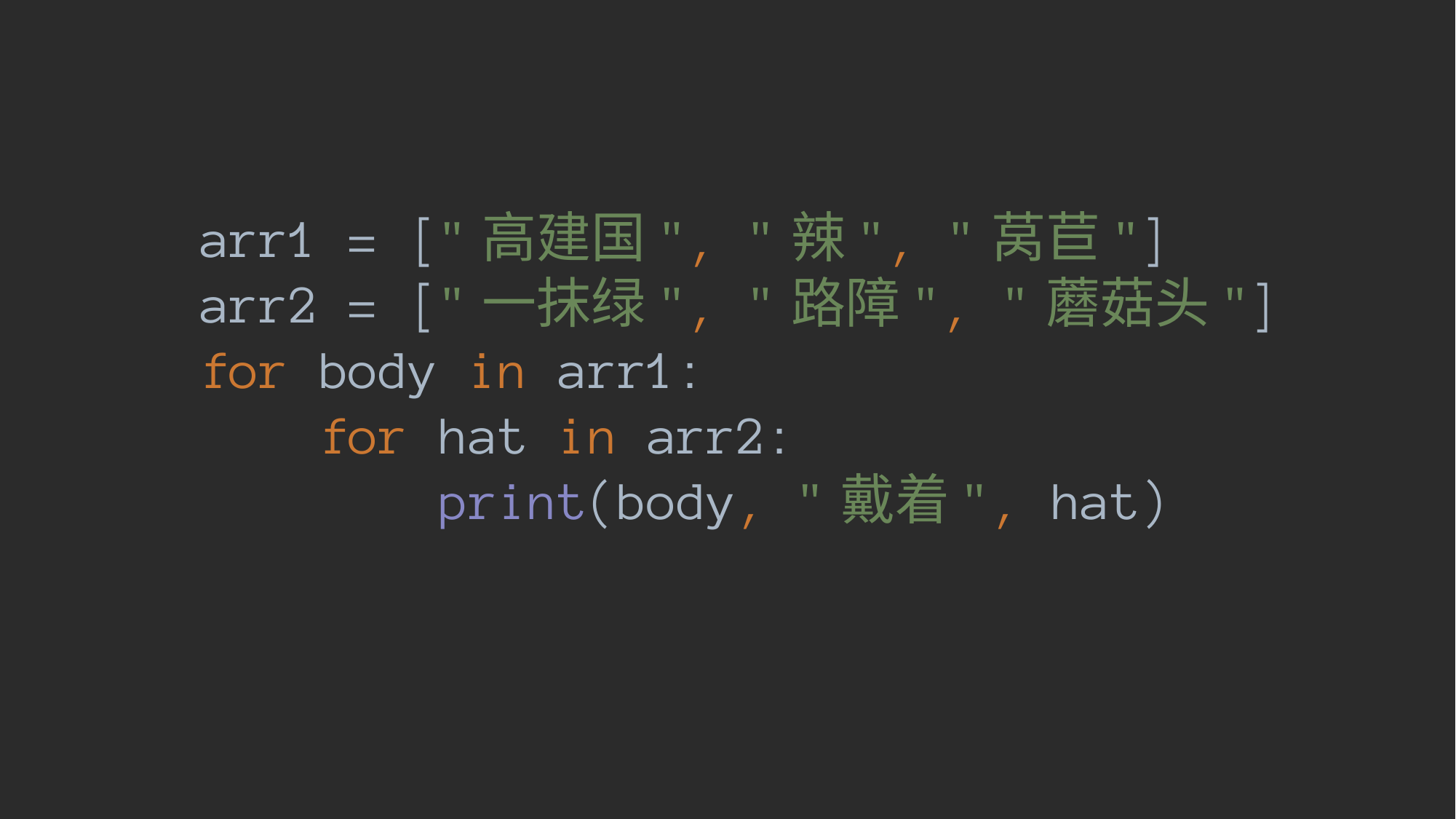

arr1 = ["高建国", "辣", "莴苣"]
arr2 = ["一抹绿", "路障", "蘑菇头"]
for body in arr1:
    for hat in arr2:
        print(body, "戴着", hat)